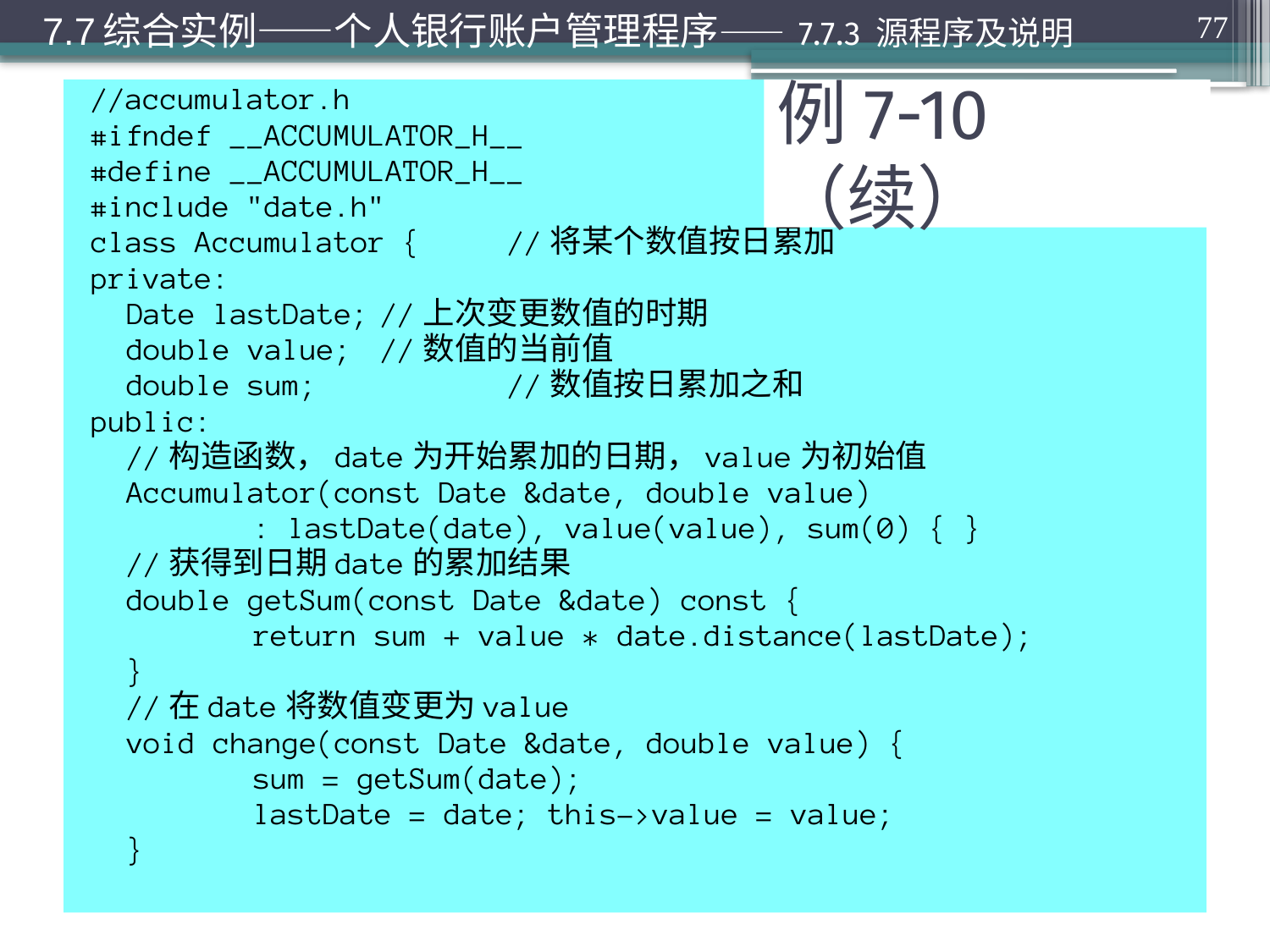

7.7综合实例——个人银行账户管理程序—— 7.7.3 源程序及说明
77
//accumulator.h
#ifndef __ACCUMULATOR_H__
#define __ACCUMULATOR_H__
#include "date.h"
class Accumulator {	//将某个数值按日累加
private:
	Date lastDate;	//上次变更数值的时期
	double value;	//数值的当前值
	double sum;		//数值按日累加之和
public:
	//构造函数，date为开始累加的日期，value为初始值
	Accumulator(const Date &date, double value)
		: lastDate(date), value(value), sum(0) { }
	//获得到日期date的累加结果
	double getSum(const Date &date) const {
		return sum + value * date.distance(lastDate);
	}
	//在date将数值变更为value
	void change(const Date &date, double value) {
		sum = getSum(date);
		lastDate = date; this->value = value;
	}

# 例7-10（续）